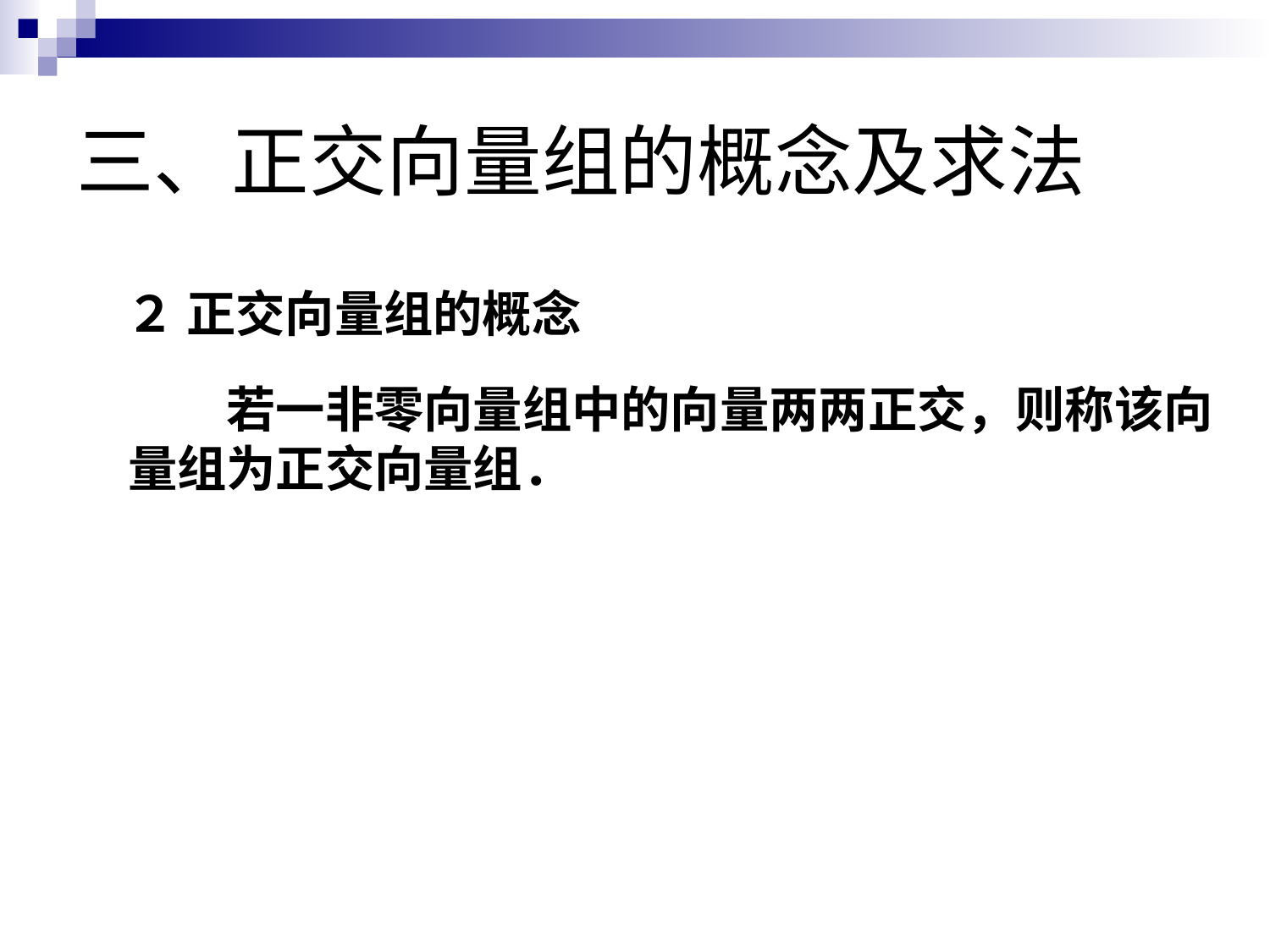

# 三、正交向量组的概念及求法
２ 正交向量组的概念
　　若一非零向量组中的向量两两正交，则称该向
量组为正交向量组．